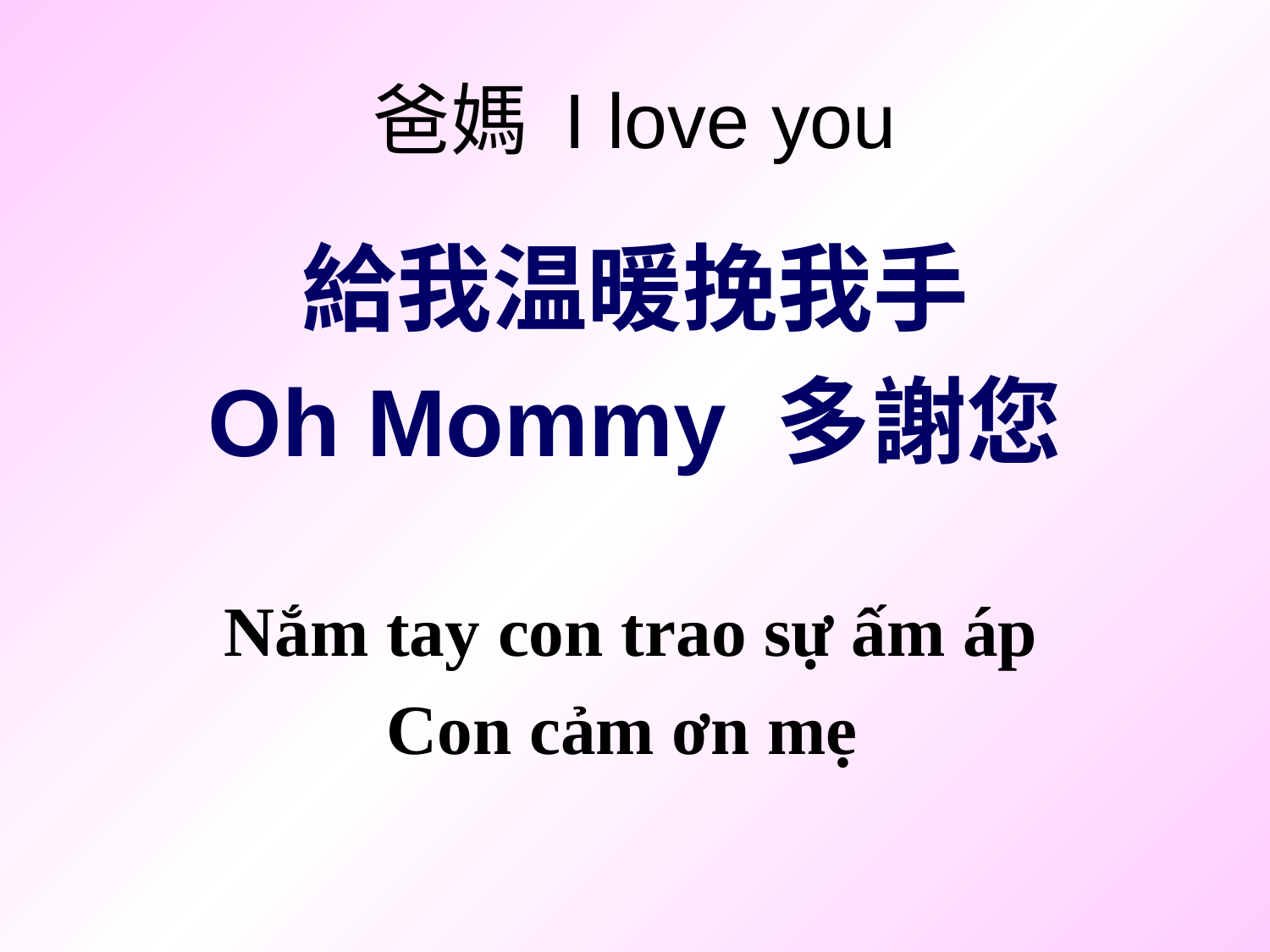

# 爸媽 I love you
給我温暖挽我手
Oh Mommy 多謝您
Nắm tay con trao sự ấm áp
Con cảm ơn mẹ